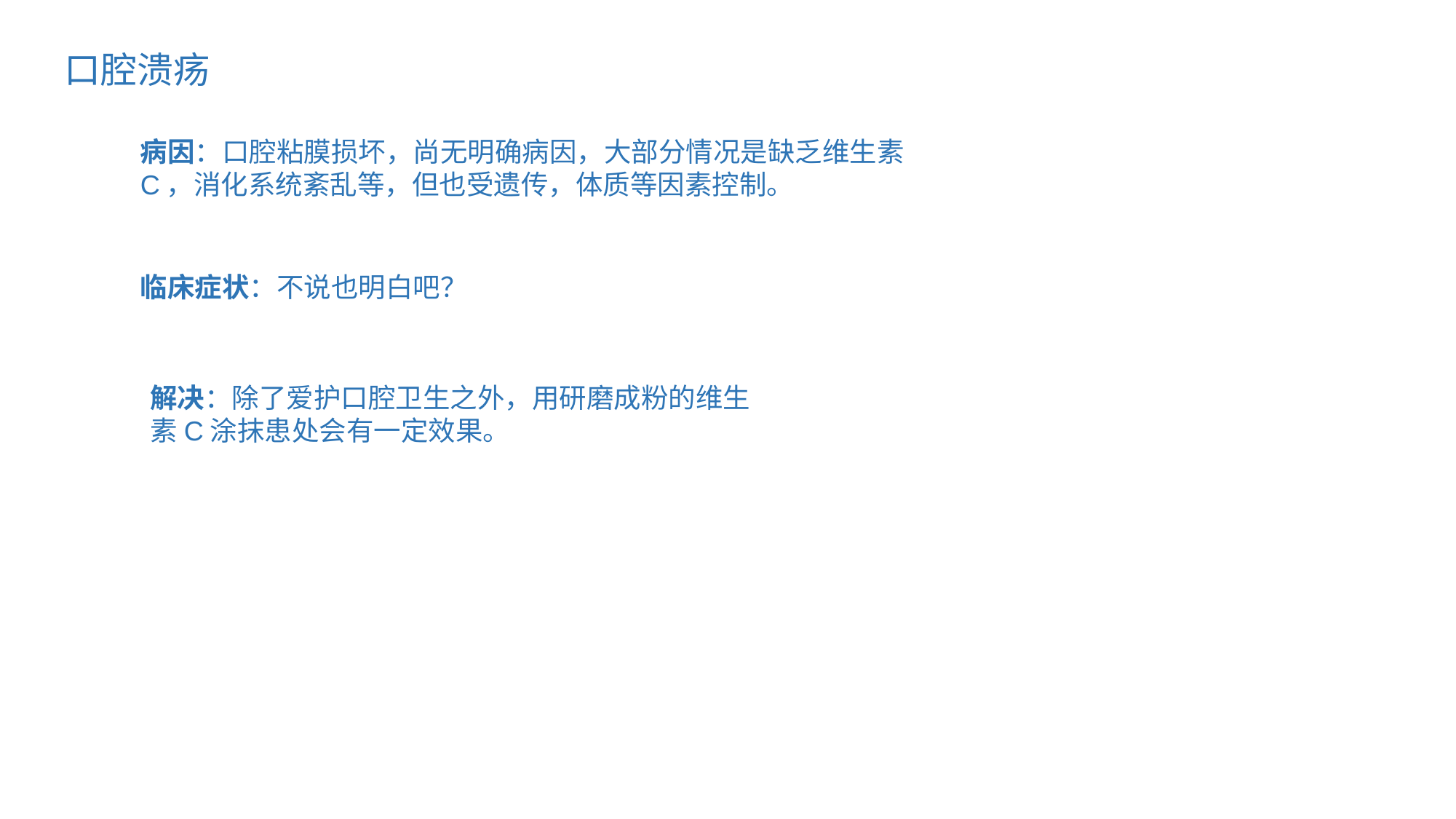

口腔溃疡
病因：口腔粘膜损坏，尚无明确病因，大部分情况是缺乏维生素C，消化系统紊乱等，但也受遗传，体质等因素控制。
临床症状：不说也明白吧？
解决：除了爱护口腔卫生之外，用研磨成粉的维生素C涂抹患处会有一定效果。